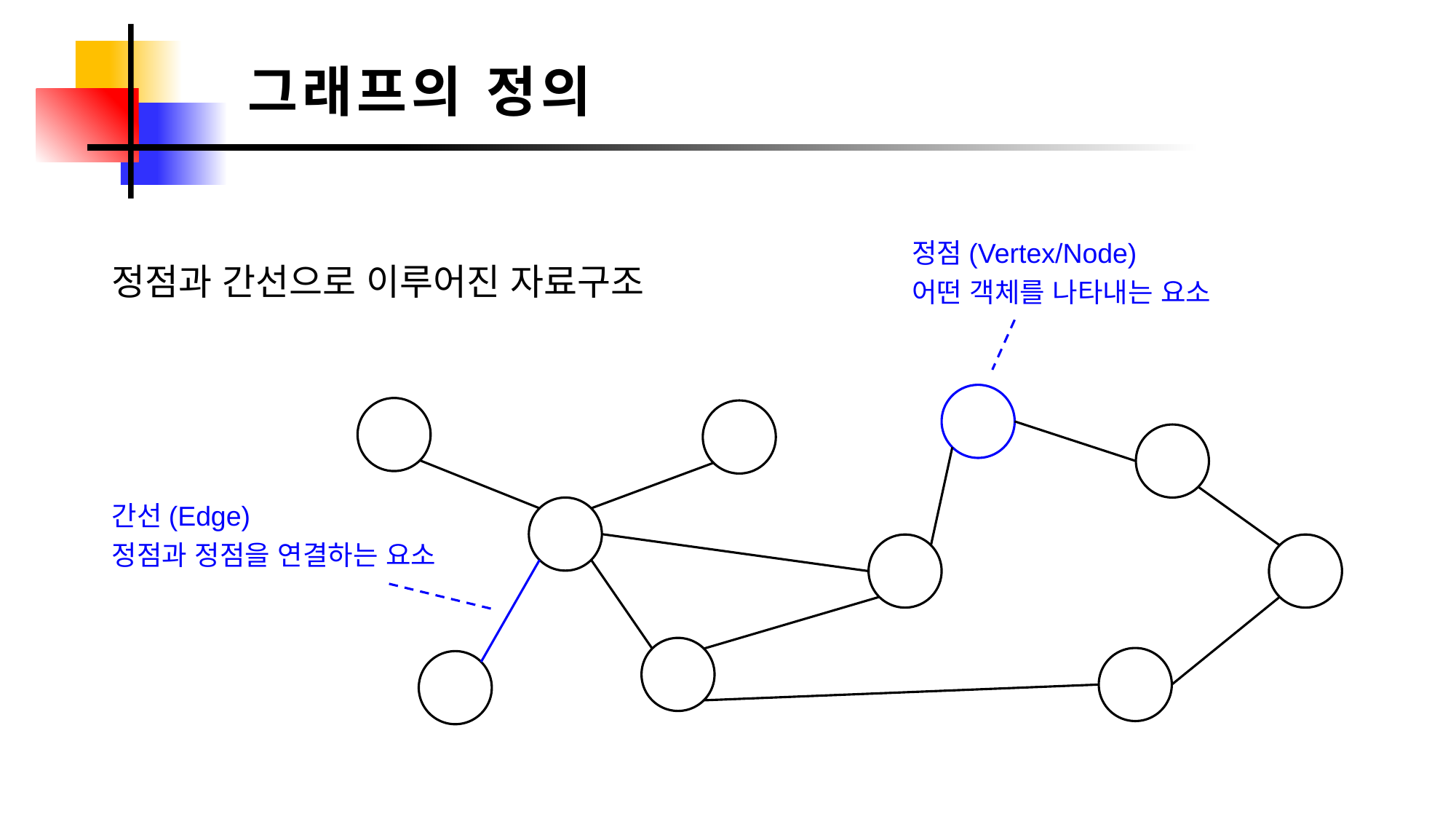

그래프의 정의
정점(Vertex/Node)
어떤 객체를 나타내는 요소
정점과 간선으로 이루어진 자료구조

간선(Edge)
정점과 정점을 연결하는 요소